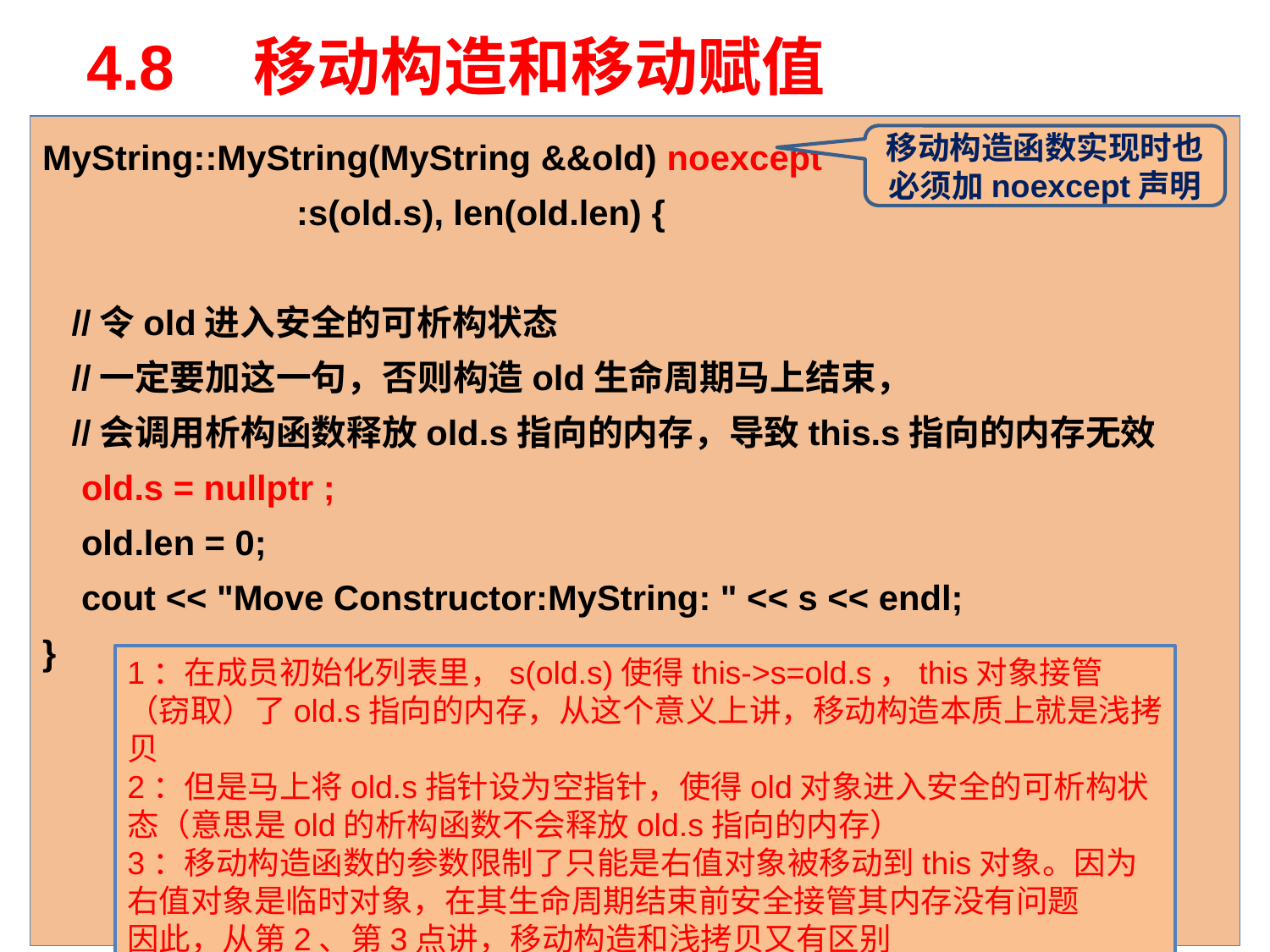

# 4.8　移动构造和移动赋值
MyString::MyString(MyString &&old) noexcept
		:s(old.s), len(old.len) {

   //令old进入安全的可析构状态
   //一定要加这一句，否则构造old生命周期马上结束，
   //会调用析构函数释放old.s指向的内存，导致this.s指向的内存无效
    old.s = nullptr ;
    old.len = 0;
    cout << "Move Constructor:MyString: " << s << endl;
}
移动构造函数实现时也必须加noexcept声明
1：在成员初始化列表里，s(old.s)使得this->s=old.s，this对象接管（窃取）了old.s指向的内存，从这个意义上讲，移动构造本质上就是浅拷贝
2：但是马上将old.s指针设为空指针，使得old对象进入安全的可析构状态（意思是old的析构函数不会释放old.s指向的内存）
3：移动构造函数的参数限制了只能是右值对象被移动到this对象。因为右值对象是临时对象，在其生命周期结束前安全接管其内存没有问题
因此，从第2、第3点讲，移动构造和浅拷贝又有区别